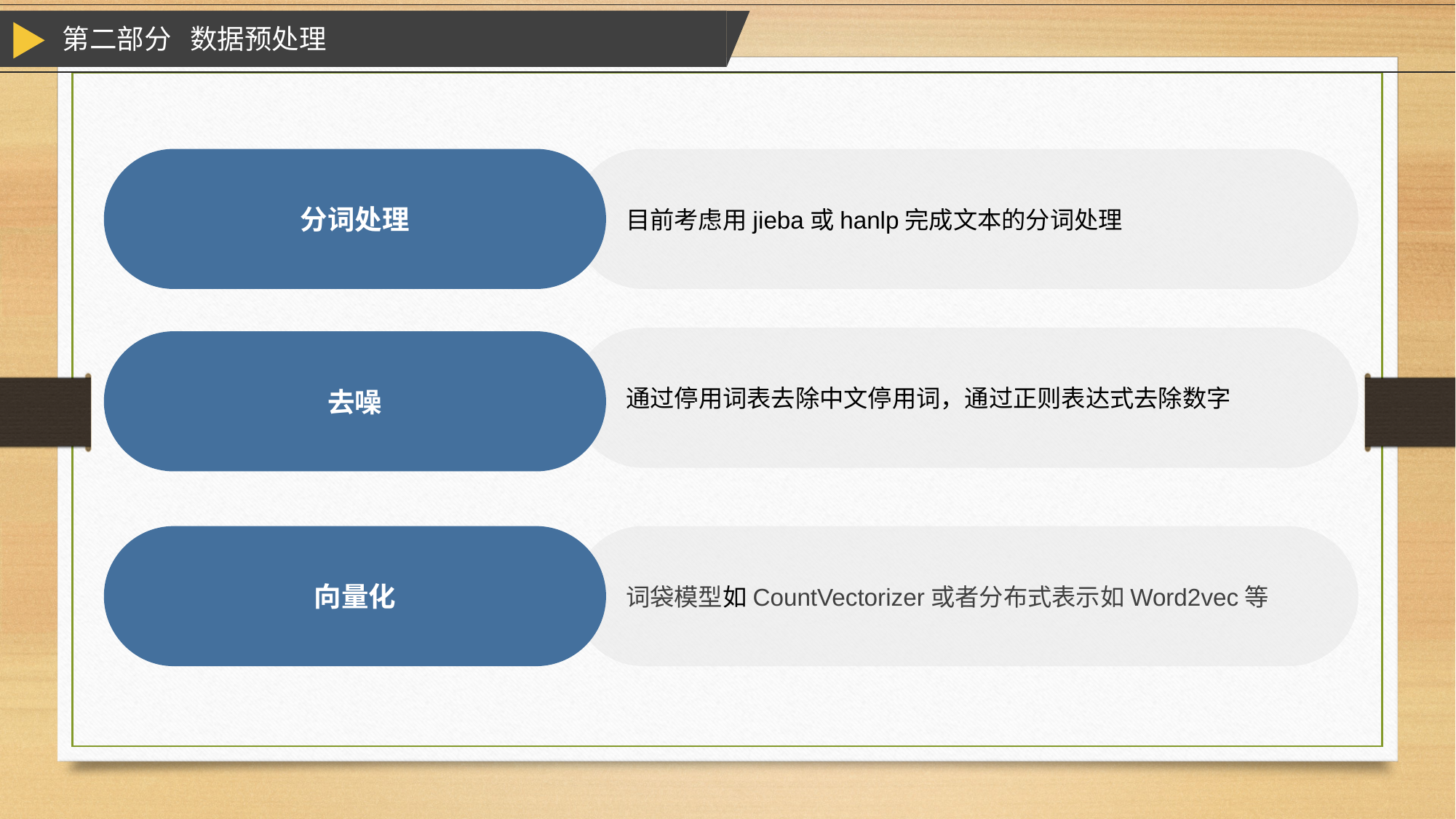

分词处理
目前考虑用jieba或hanlp完成文本的分词处理
通过停用词表去除中文停用词，通过正则表达式去除数字
去噪
向量化
词袋模型如CountVectorizer或者分布式表示如Word2vec等

第二部分   数据预处理